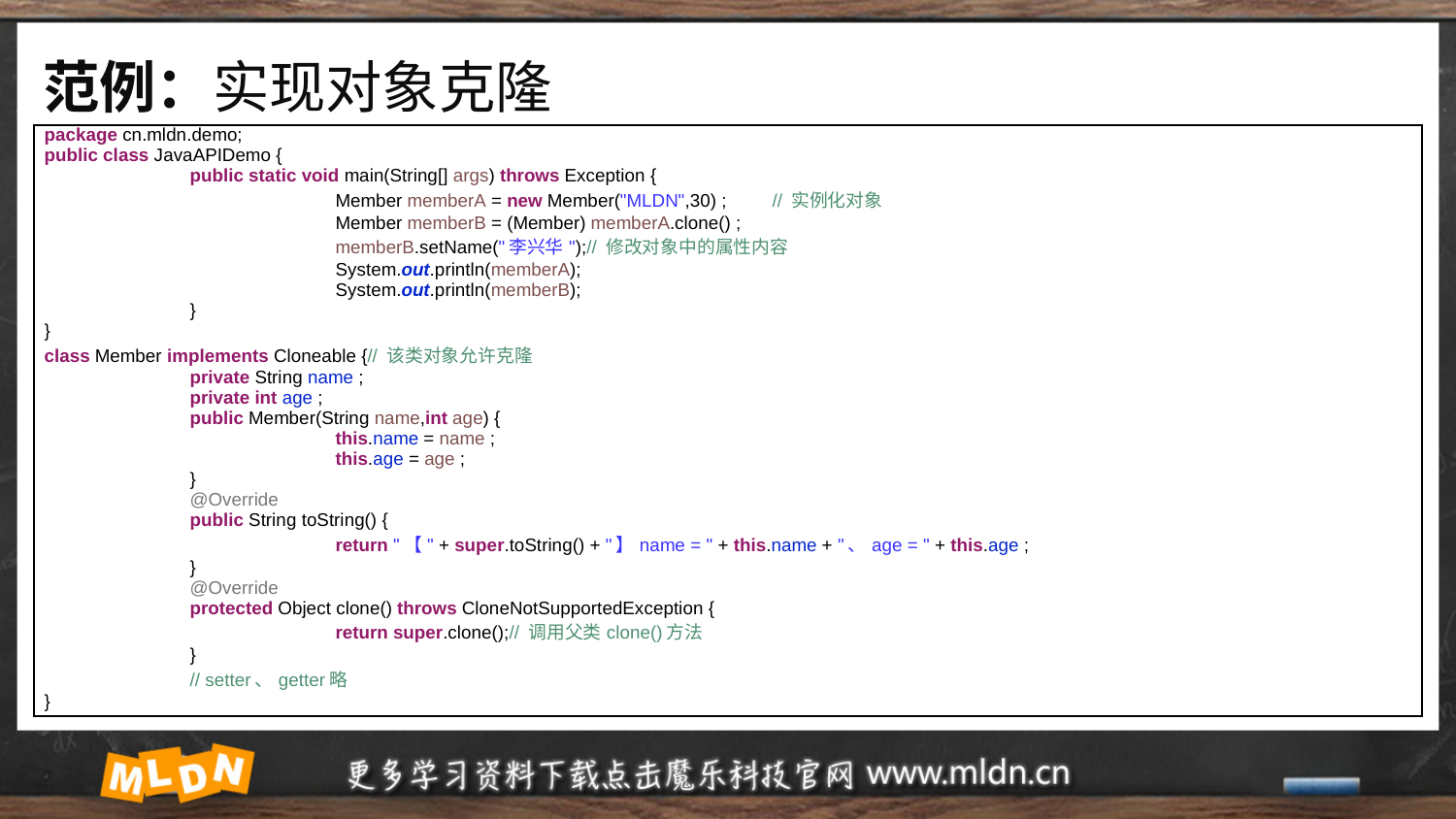

# 范例：实现对象克隆
| package cn.mldn.demo; public class JavaAPIDemo { public static void main(String[] args) throws Exception { Member memberA = new Member("MLDN",30) ; // 实例化对象 Member memberB = (Member) memberA.clone() ; memberB.setName("李兴华");// 修改对象中的属性内容 System.out.println(memberA); System.out.println(memberB); } } class Member implements Cloneable {// 该类对象允许克隆 private String name ; private int age ; public Member(String name,int age) { this.name = name ;  this.age = age ; } @Override public String toString() { return "【" + super.toString() + "】name = " + this.name + "、age = " + this.age ; } @Override protected Object clone() throws CloneNotSupportedException { return super.clone();// 调用父类clone()方法 } // setter、getter略 } |
| --- |